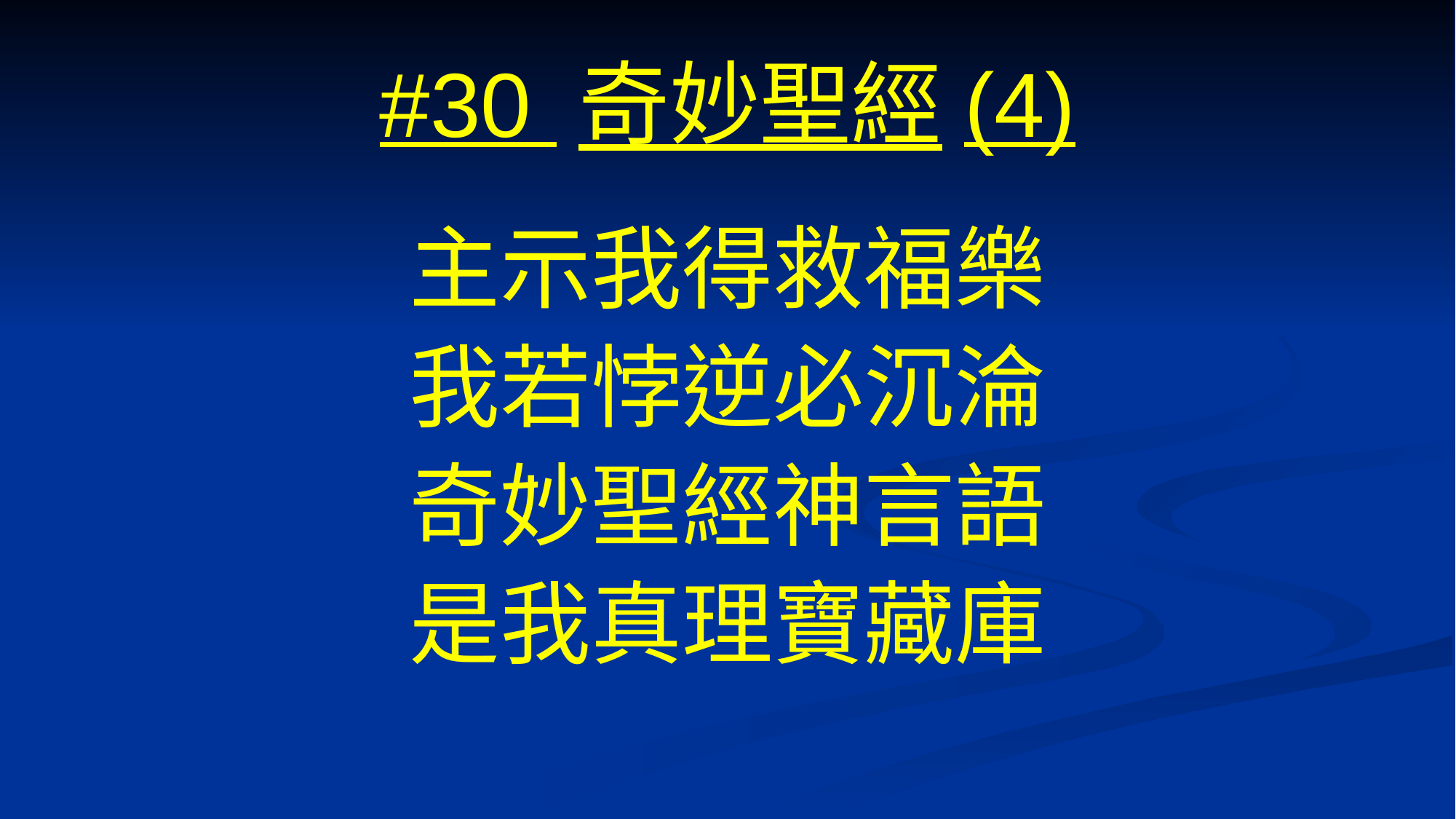

# #30 奇妙聖經(4)
主示我得救福樂
我若悖逆必沉淪
奇妙聖經神言語
是我真理寶藏庫